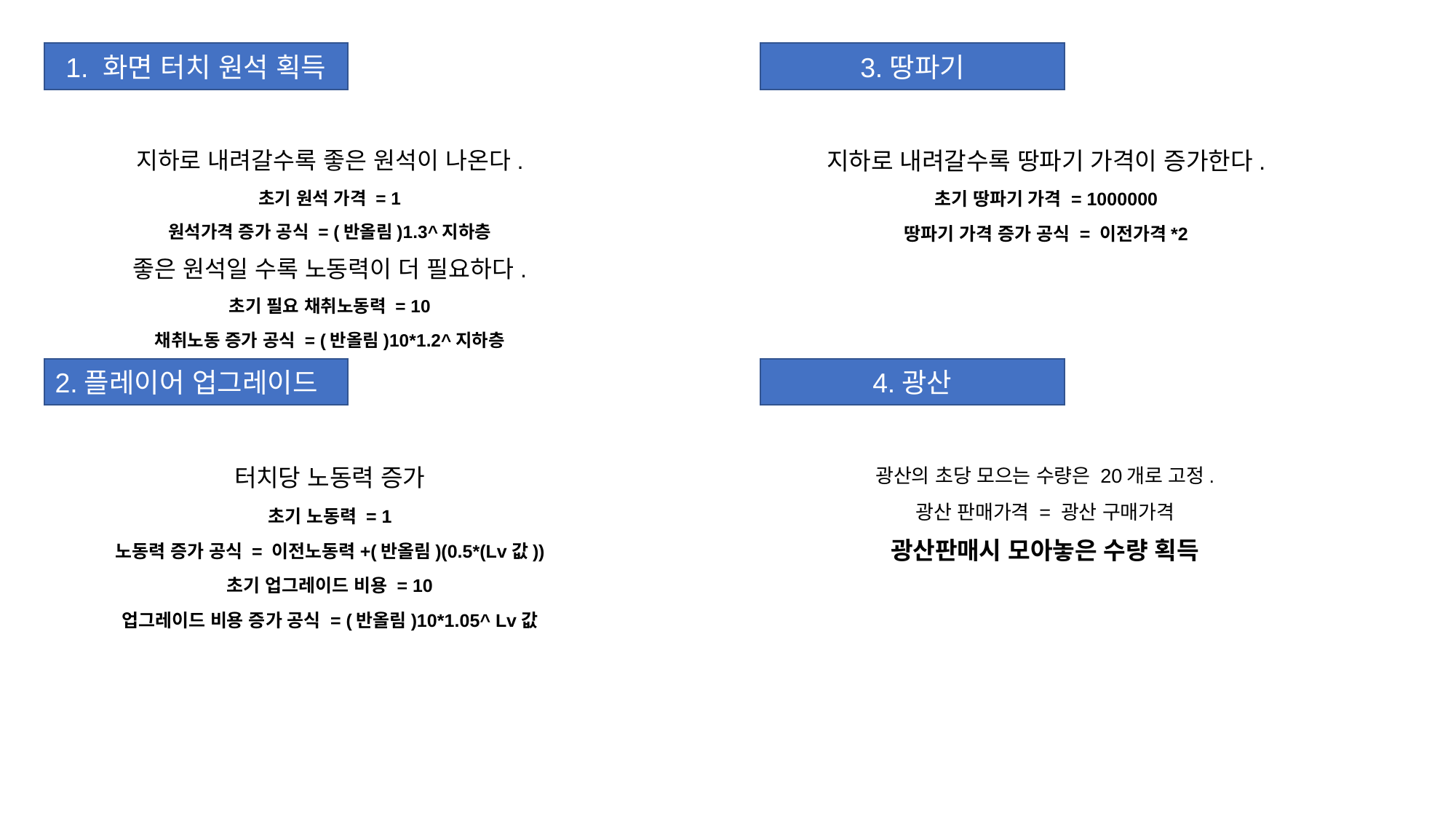

1. 화면 터치 원석 획득
3.땅파기
지하로 내려갈수록 좋은 원석이 나온다.
초기 원석 가격 = 1
원석가격 증가 공식 = (반올림)1.3^지하층
좋은 원석일 수록 노동력이 더 필요하다.
초기 필요 채취노동력 = 10
채취노동 증가 공식 = (반올림)10*1.2^지하층

지하로 내려갈수록 땅파기 가격이 증가한다.
초기 땅파기 가격 = 1000000
땅파기 가격 증가 공식 = 이전가격*2

2.플레이어 업그레이드
4.광산
터치당 노동력 증가
초기 노동력 = 1
노동력 증가 공식 = 이전노동력+(반올림)(0.5*(Lv값))
초기 업그레이드 비용 = 10
업그레이드 비용 증가 공식 = (반올림)10*1.05^ Lv값

광산의 초당 모으는 수량은 20개로 고정.
광산 판매가격 = 광산 구매가격
광산판매시 모아놓은 수량 획득